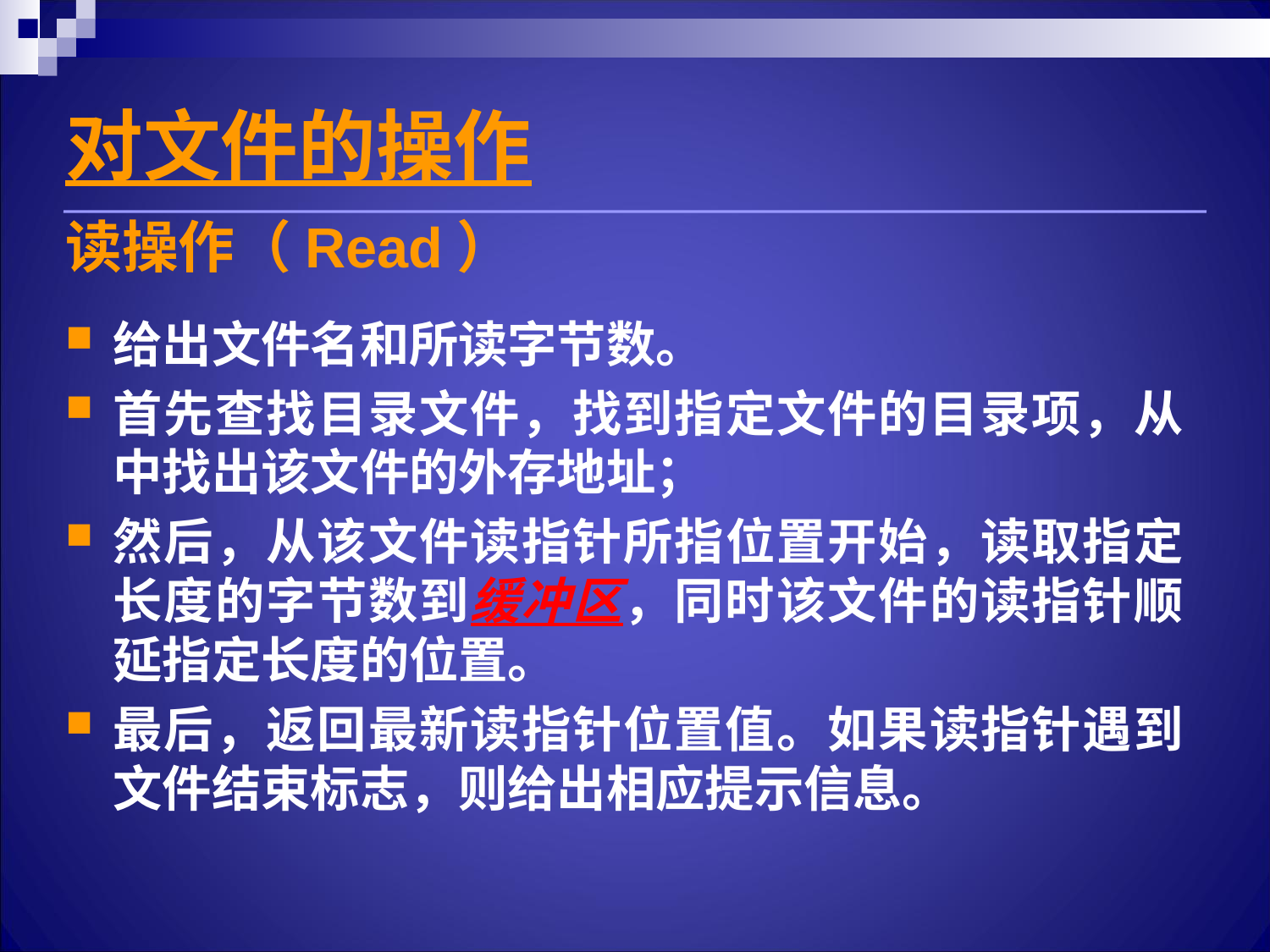

# 对文件的操作 读操作（Read）
给出文件名和所读字节数。
首先查找目录文件，找到指定文件的目录项，从中找出该文件的外存地址；
然后，从该文件读指针所指位置开始，读取指定长度的字节数到缓冲区，同时该文件的读指针顺延指定长度的位置。
最后，返回最新读指针位置值。如果读指针遇到文件结束标志，则给出相应提示信息。